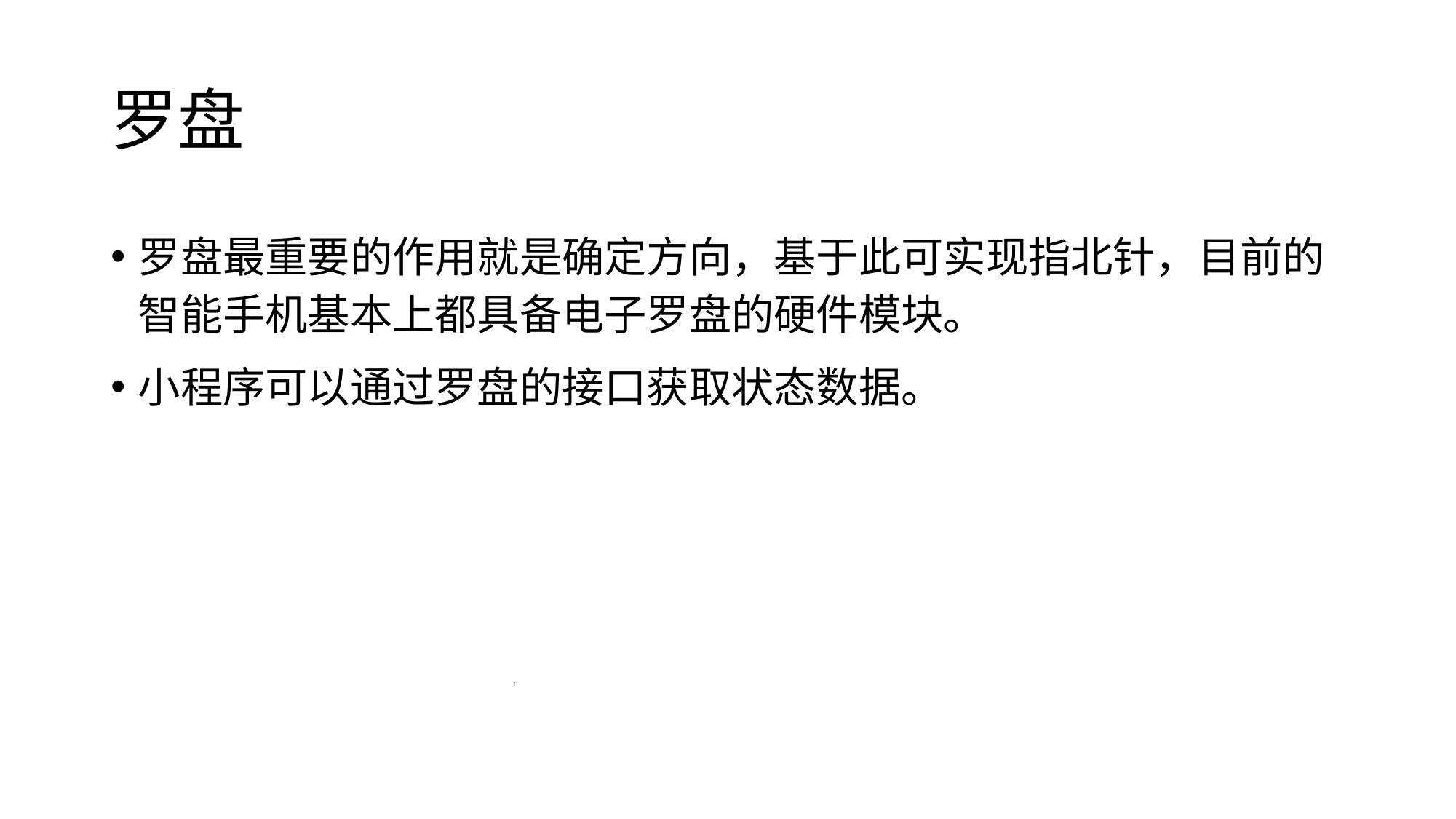

# 罗盘
罗盘最重要的作用就是确定方向，基于此可实现指北针，目前的智能手机基本上都具备电子罗盘的硬件模块。
小程序可以通过罗盘的接口获取状态数据。